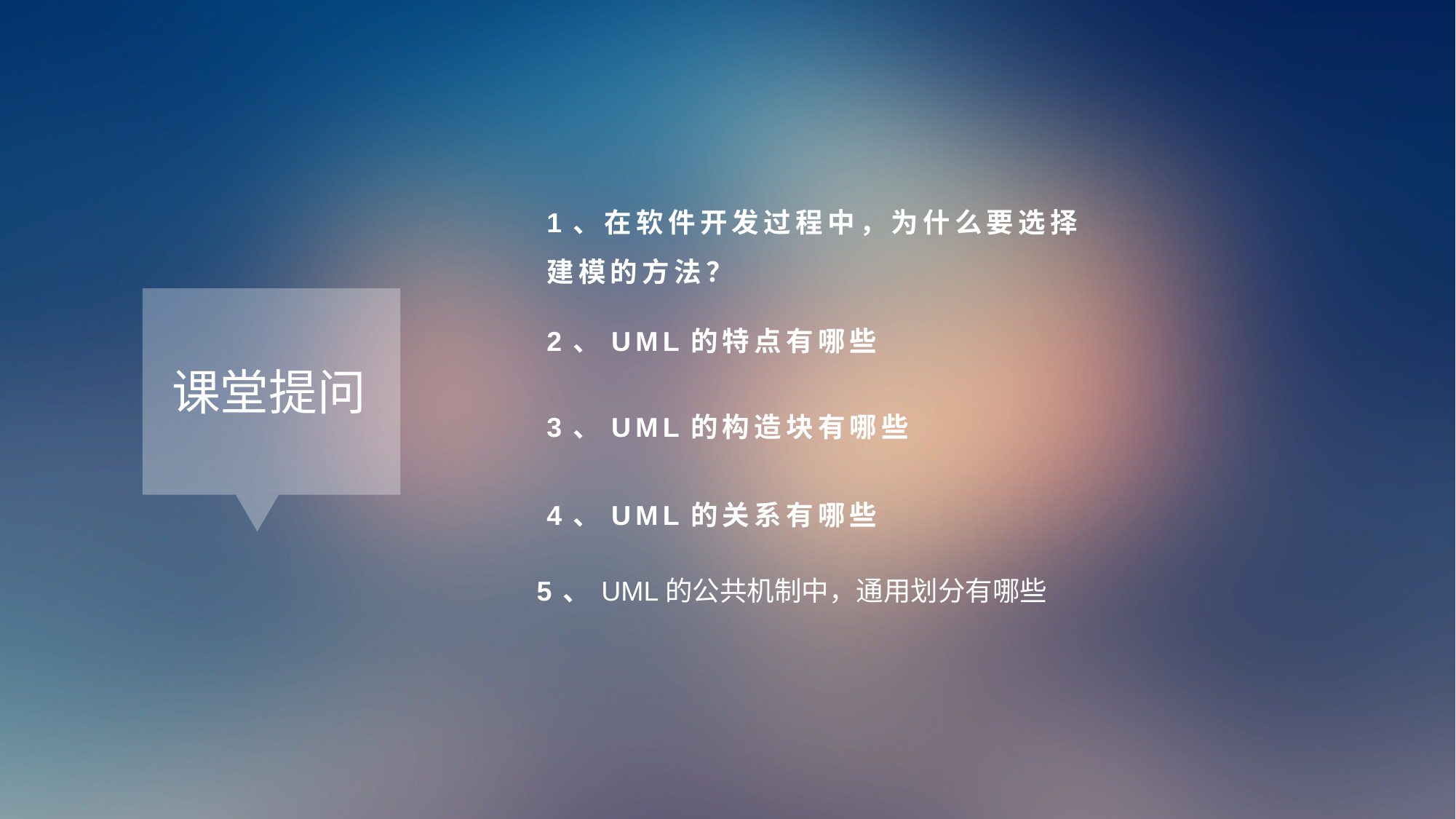

1、在软件开发过程中，为什么要选择建模的方法？

课堂提问

2、UML的特点有哪些
3、UML的构造块有哪些
4、UML的关系有哪些
5、UML的公共机制中，通用划分有哪些